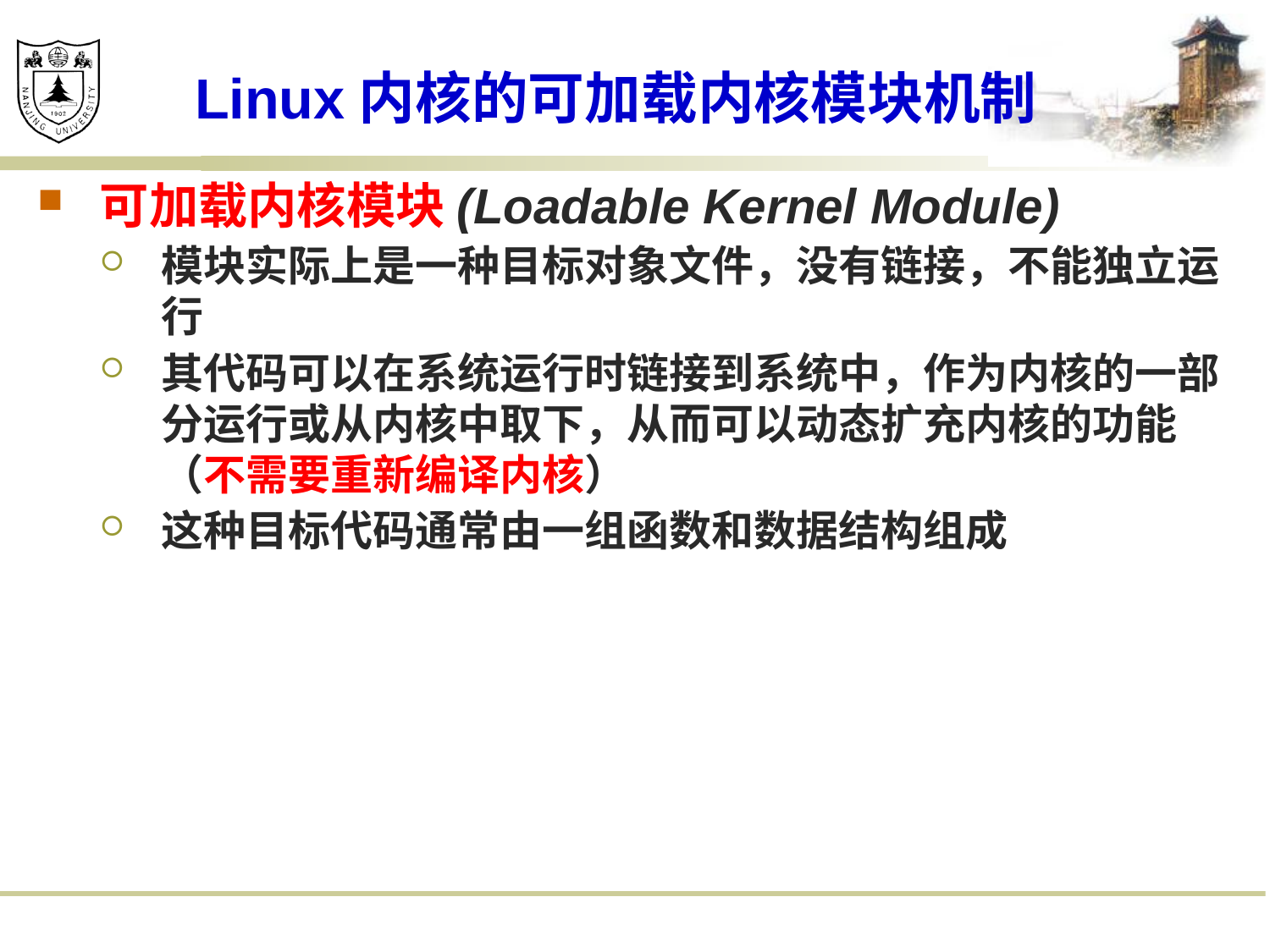

# Linux内核的可加载内核模块机制
可加载内核模块(Loadable Kernel Module)
模块实际上是一种目标对象文件，没有链接，不能独立运行
其代码可以在系统运行时链接到系统中，作为内核的一部分运行或从内核中取下，从而可以动态扩充内核的功能（不需要重新编译内核）
这种目标代码通常由一组函数和数据结构组成

144